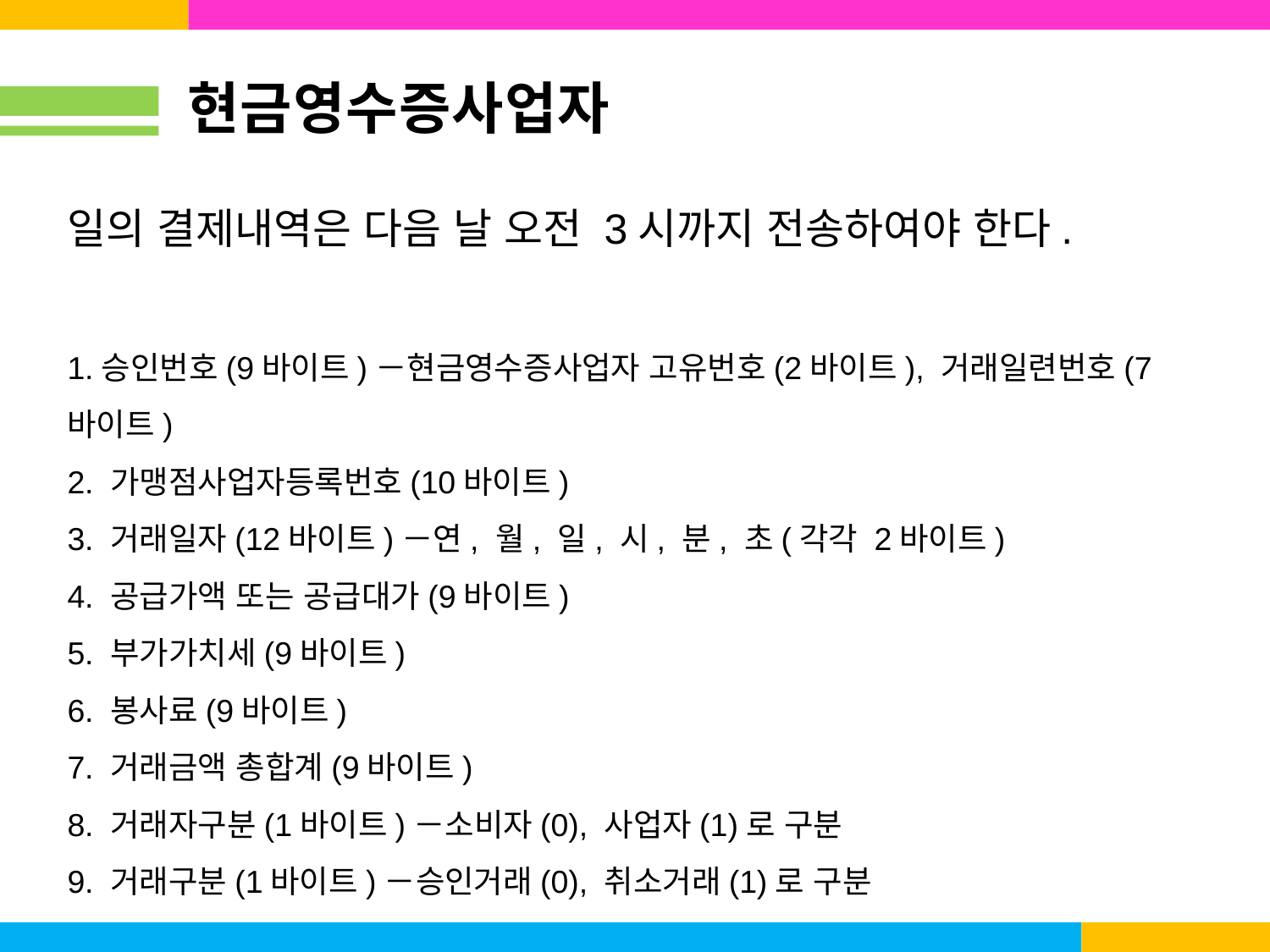

현금영수증사업자

일의 결제내역은 다음 날 오전 3시까지 전송하여야 한다.

1.승인번호(9바이트)－현금영수증사업자 고유번호(2바이트), 거래일련번호(7바이트)
2. 가맹점사업자등록번호(10바이트)
3. 거래일자(12바이트)－연, 월, 일, 시, 분, 초(각각 2바이트)
4. 공급가액 또는 공급대가(9바이트)
5. 부가가치세(9바이트)
6. 봉사료(9바이트)
7. 거래금액 총합계(9바이트)
8. 거래자구분(1바이트)－소비자(0), 사업자(1)로 구분
9. 거래구분(1바이트)－승인거래(0), 취소거래(1)로 구분